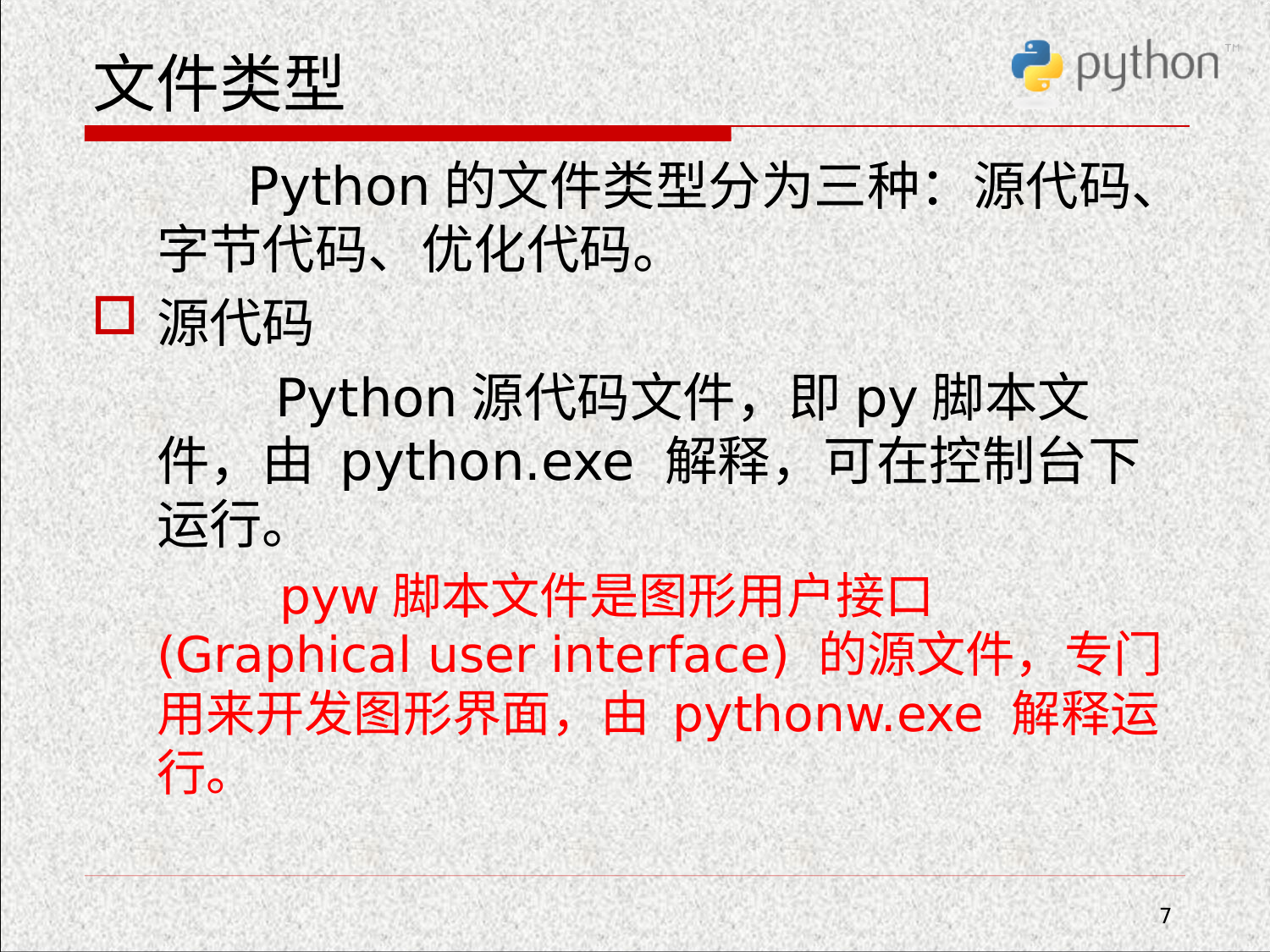

# 文件类型
          Python的文件类型分为三种：源代码、字节代码、优化代码。
源代码
           Python源代码文件，即py脚本文件，由 python.exe 解释，可在控制台下运行。
            pyw脚本文件是图形用户接口(Graphical user interface) 的源文件，专门用来开发图形界面，由 pythonw.exe 解释运行。
7